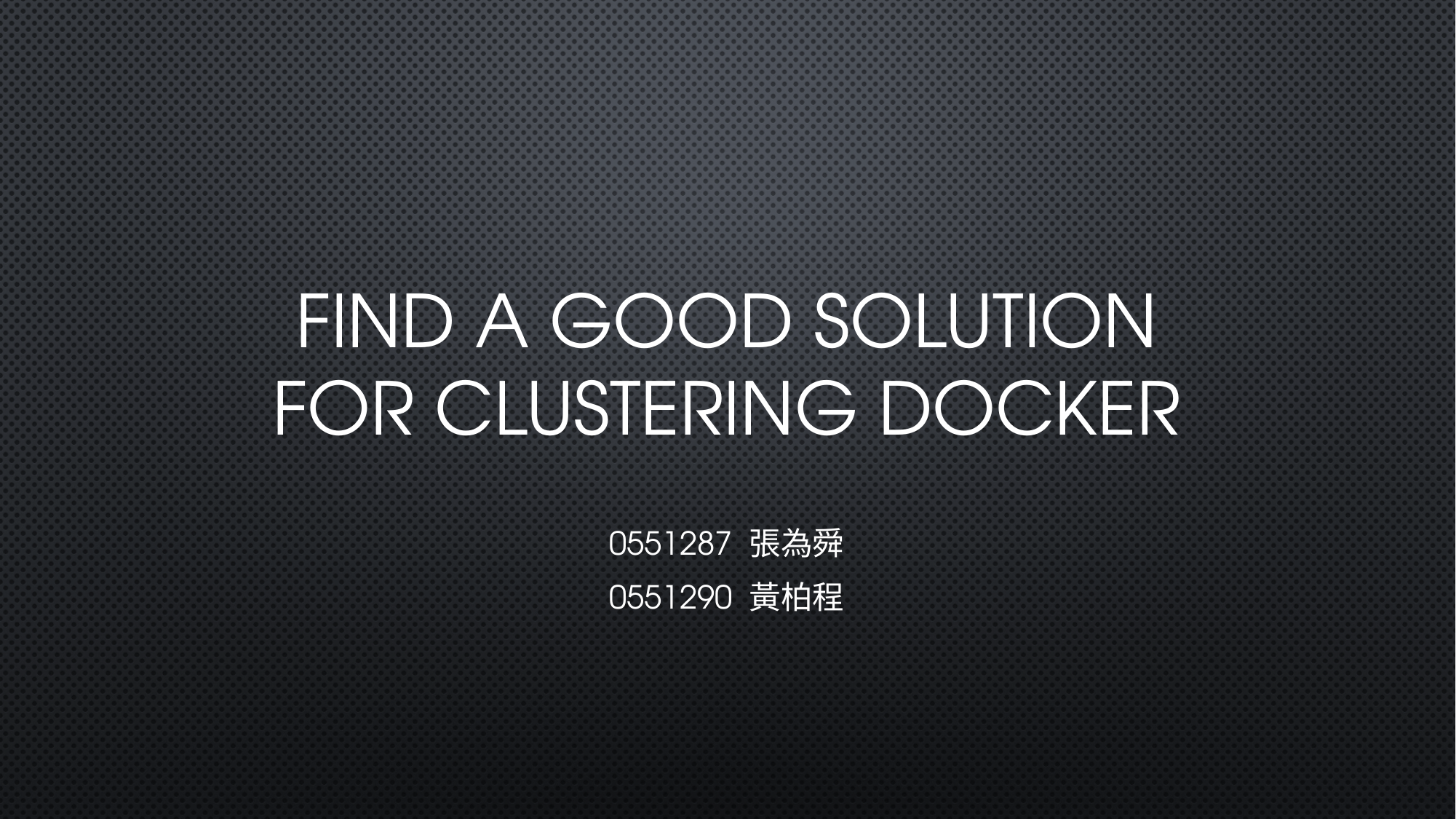

# Find a good solution for clustering Docker

0551287 張為舜
0551290 黃柏程